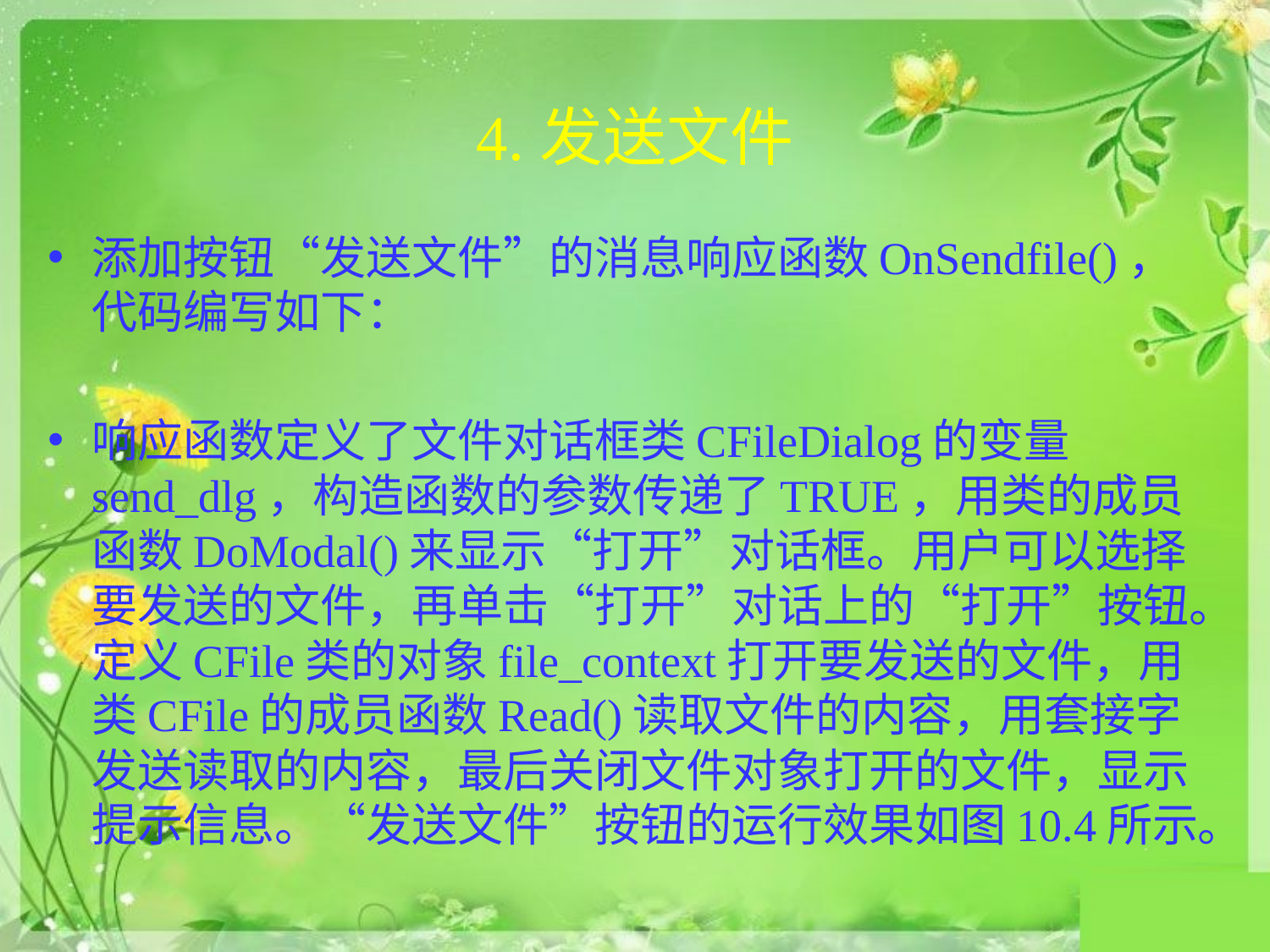

# 4.发送文件
添加按钮“发送文件”的消息响应函数OnSendfile()，代码编写如下：

响应函数定义了文件对话框类CFileDialog的变量send_dlg，构造函数的参数传递了TRUE，用类的成员函数DoModal()来显示“打开”对话框。用户可以选择要发送的文件，再单击“打开”对话上的“打开”按钮。定义CFile类的对象file_context打开要发送的文件，用类CFile的成员函数Read()读取文件的内容，用套接字发送读取的内容，最后关闭文件对象打开的文件，显示提示信息。“发送文件”按钮的运行效果如图10.4所示。